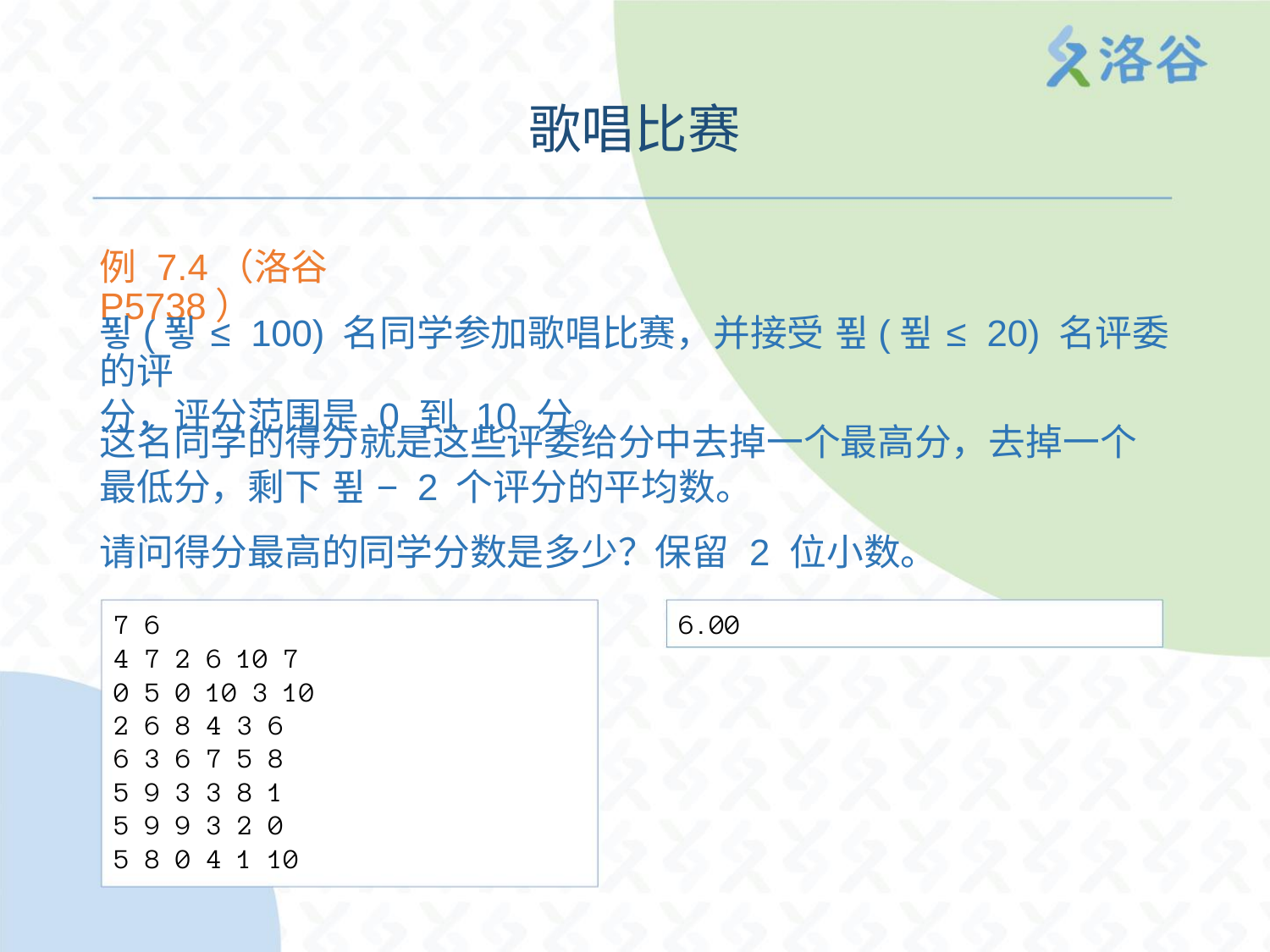

歌唱比赛
例 7.4（洛谷 P5738）
푛(푛 ≤ 100) 名同学参加歌唱比赛，并接受 푚(푚 ≤ 20) 名评委的评
分，评分范围是 0 到 10 分。
这名同学的得分就是这些评委给分中去掉一个最高分，去掉一个
最低分，剩下 푚 − 2 个评分的平均数。
请问得分最高的同学分数是多少？保留 2 位小数。
7 6
6.00
4 7 2 6 10 7
0 5 0 10 3 10
2 6 8 4 3 6
6 3 6 7 5 8
5 9 3 3 8 1
5 9 9 3 2 0
5 8 0 4 1 10